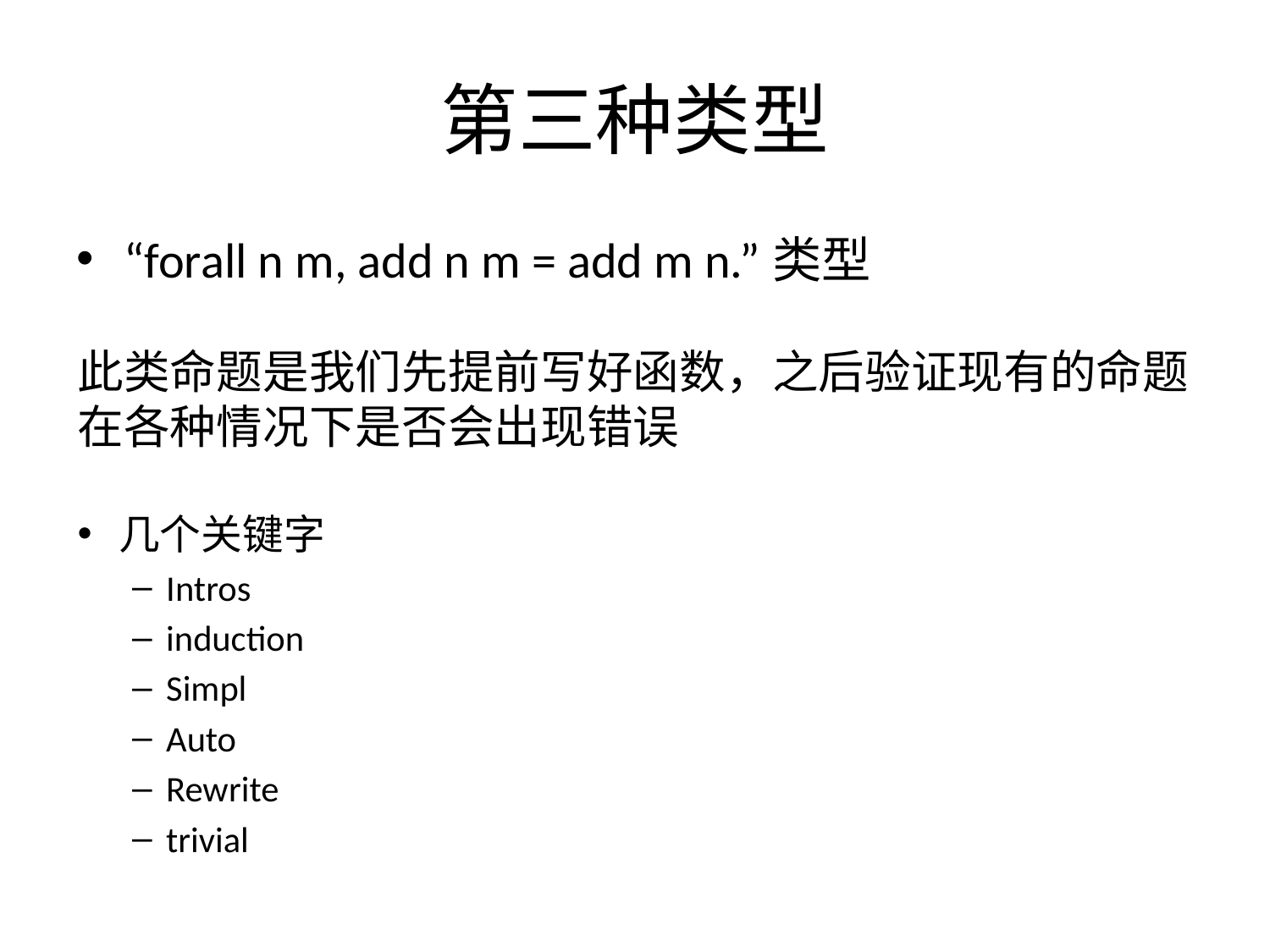

# 第三种类型
“forall n m, add n m = add m n.”类型

此类命题是我们先提前写好函数，之后验证现有的命题在各种情况下是否会出现错误
几个关键字
Intros
induction
Simpl
Auto
Rewrite
trivial